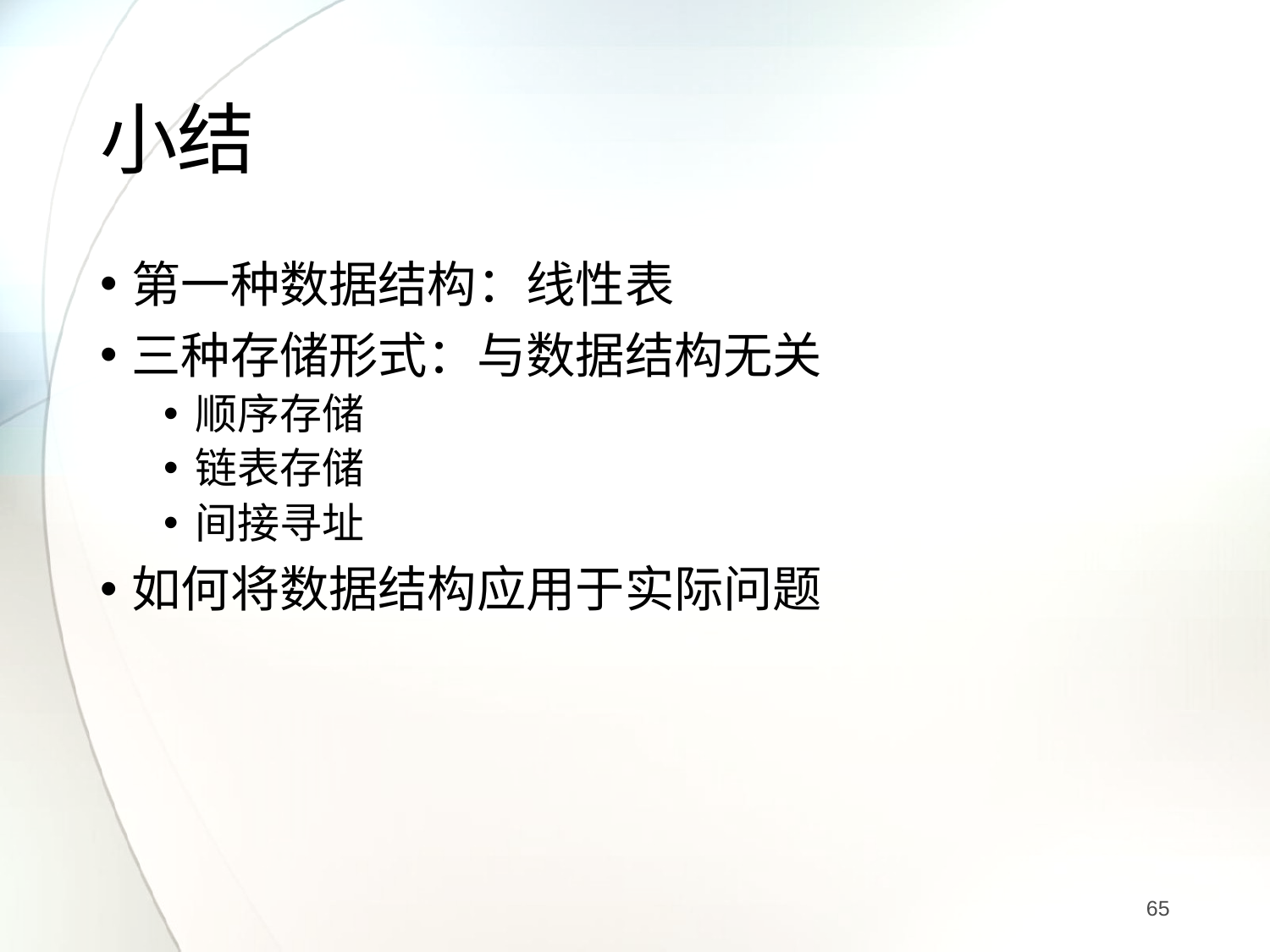

# 小结
第一种数据结构：线性表
三种存储形式：与数据结构无关
顺序存储
链表存储
间接寻址
如何将数据结构应用于实际问题
65